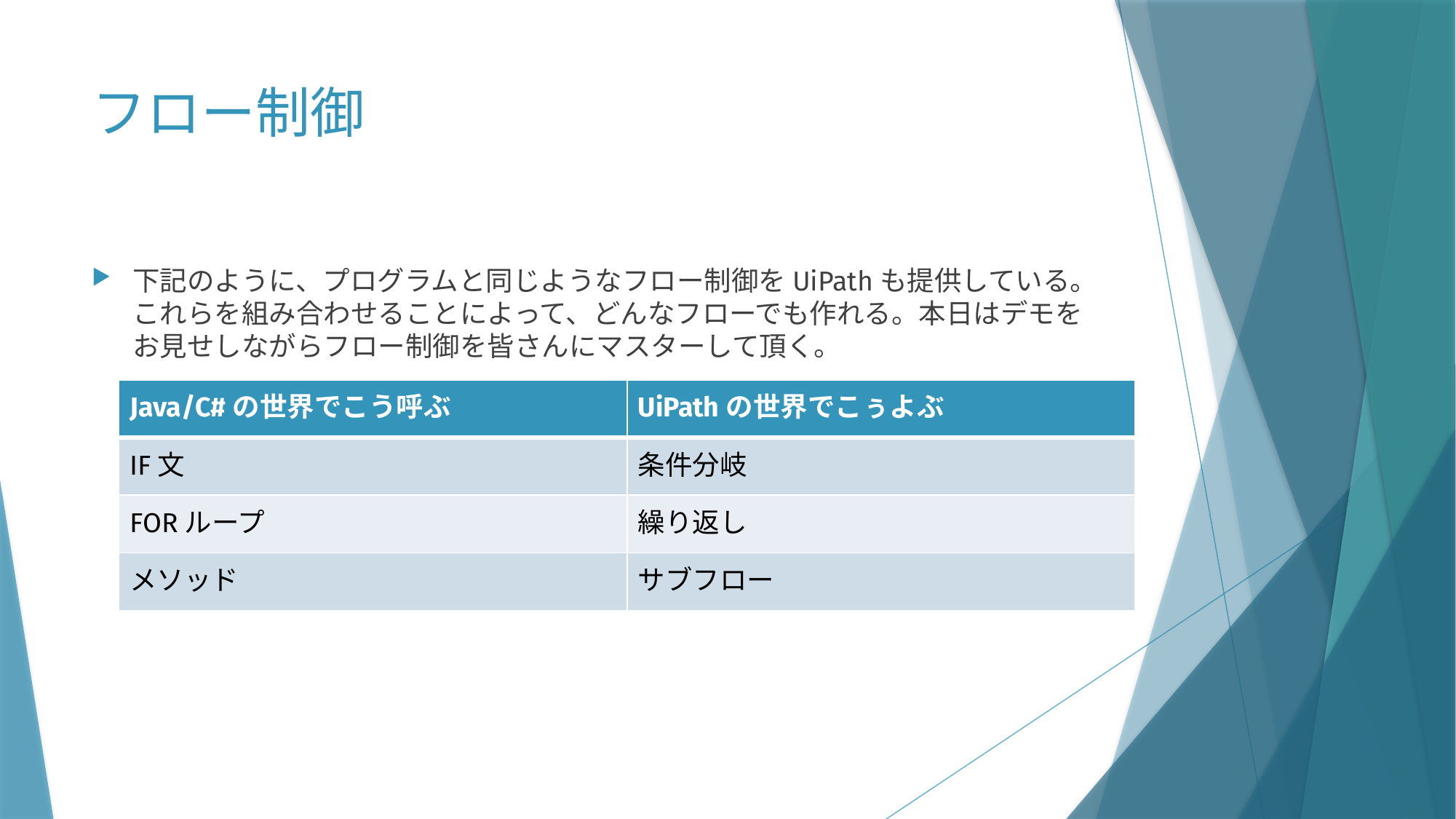

# フロー制御
下記のように、プログラムと同じようなフロー制御をUiPathも提供している。これらを組み合わせることによって、どんなフローでも作れる。本日はデモをお見せしながらフロー制御を皆さんにマスターして頂く。
| Java/C#の世界でこう呼ぶ | UiPathの世界でこぅよぶ |
| --- | --- |
| IF文 | 条件分岐 |
| FORループ | 繰り返し |
| メソッド | サブフロー |